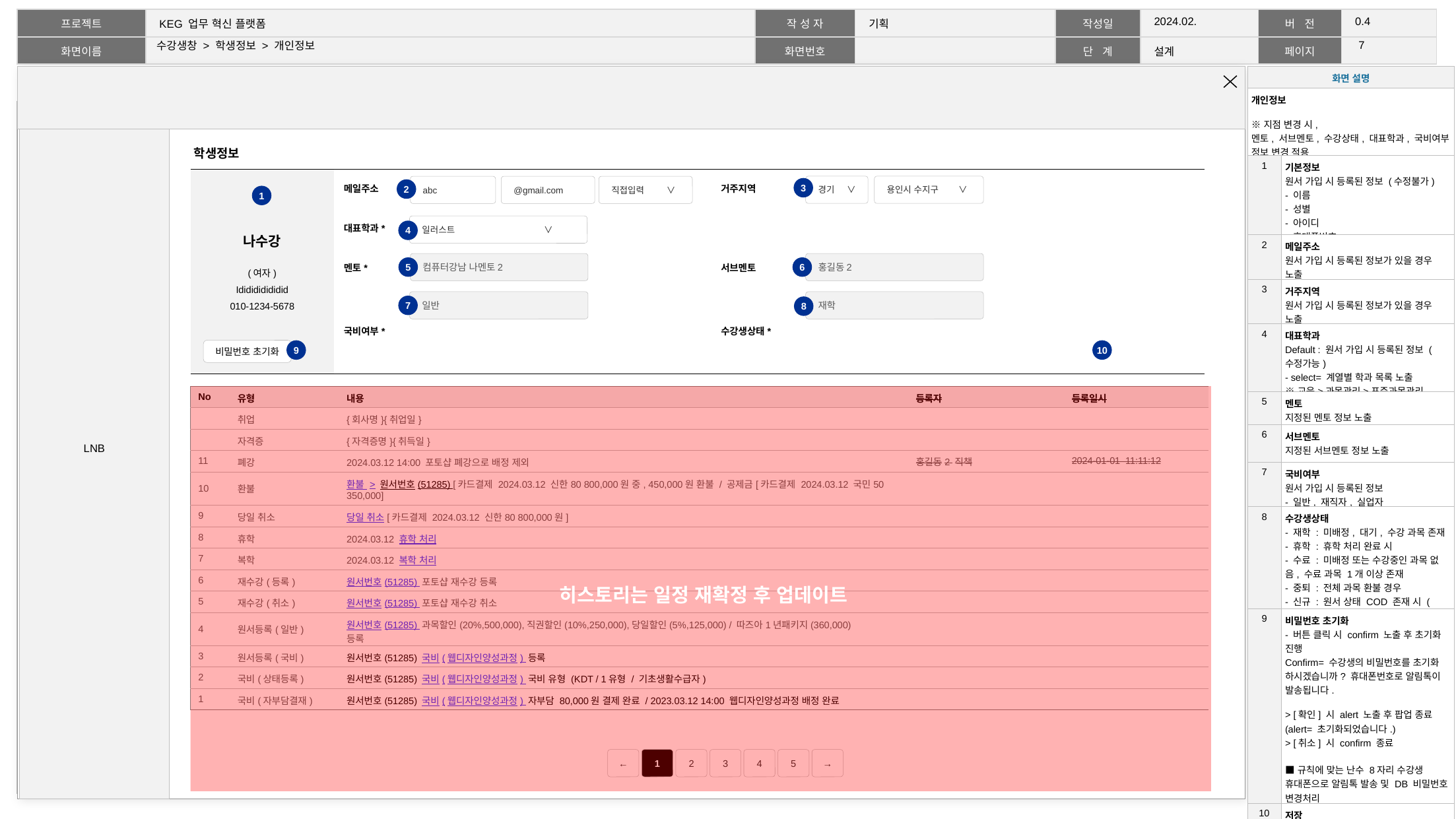

7

# 수강생창 > 학생정보 > 개인정보
| 화면 설명 |  |
| --- | --- |
| 개인정보 ※지점 변경 시, 멘토, 서브멘토, 수강상태, 대표학과, 국비여부 정보 변경 적용 |  |
| 1 | 기본정보 원서 가입 시 등록된 정보 (수정불가) - 이름 - 성별 - 아이디 - 휴대폰번호 |
| 2 | 메일주소 원서 가입 시 등록된 정보가 있을 경우 노출 |
| 3 | 거주지역 원서 가입 시 등록된 정보가 있을 경우 노출 |
| 4 | 대표학과 Default : 원서 가입 시 등록된 정보 (수정가능) - select= 계열별 학과 목록 노출 ※교육>과목관리>표준과목관리 |
| 5 | 멘토 지정된 멘토 정보 노출 |
| 6 | 서브멘토 지정된 서브멘토 정보 노출 |
| 7 | 국비여부 원서 가입 시 등록된 정보 - 일반, 재직자, 실업자 |
| 8 | 수강생상태 - 재학 : 미배정, 대기, 수강 과목 존재 - 휴학 : 휴학 처리 완료 시 - 수료 : 미배정 또는 수강중인 과목 없음, 수료 과목 1개 이상 존재 - 중퇴 : 전체 과목 환불 경우 - 신규 : 원서 상태 COD 존재 시 (원서가 1개 일 때만 존재) |
| 9 | 비밀번호 초기화 - 버튼 클릭 시 confirm 노출 후 초기화 진행 Confirm= 수강생의 비밀번호를 초기화 하시겠습니까? 휴대폰번호로 알림톡이 발송됩니다. > [확인] 시 alert 노출 후 팝업 종료 (alert= 초기화되었습니다.) > [취소] 시 confirm 종료 ■규칙에 맞는 난수 8자리 수강생 휴대폰으로 알림톡 발송 및 DB 비밀번호 변경처리 - 비밀번호규칙 : 8~20자 영문 대소문자, 숫자, 특수문자 중 2개 이상 조합 |
| 10 | 저장 - 버튼 클릭 시 confirm 노출 후 저장 진행 Confirm= 저장하시겠습니까? > [확인] 시 alert 노출 후 팝업 종료 (alert= 저장되었습니다.) > [취소] 시 confirm 종료 |
학생정보
| 나수강 (여자) Ididididididid 010-1234-5678 | 메일주소 |  | 거주지역 |  |
| --- | --- | --- | --- | --- |
|  | 대표학과\* |  |  |  |
|  | 멘토\* |  | 서브멘토 |  |
|  | 국비여부\* |  | 수강생상태\* |  |
경기     ∨
용인시 수지구        ∨
abc
@gmail.com
직접입력         ∨
3
2
1
일러스트                                    ∨
4
컴퓨터강남 나멘토2
홍길동2
5
6
일반
재학
7
8
비밀번호 초기화
저장
9
10
히스토리는 일정 재확정 후 업데이트
| No | 유형 | 내용 | 등록자 | 등록일시 |
| --- | --- | --- | --- | --- |
|  | 취업 | {회사명}{취업일} |  |  |
|  | 자격증 | {자격증명}{취득일} |  |  |
| 11 | 폐강 | 2024.03.12 14:00 포토샵 폐강으로 배정 제외 | 홍길동2 직책 | 2024-01-01 11:11:12 |
| 10 | 환불 | 환불 > 원서번호(51285) [카드결제 2024.03.12 신한80 800,000원 중, 450,000원 환불 / 공제금[카드결제 2024.03.12 국민50 350,000] |  |  |
| 9 | 당일 취소 | 당일 취소[카드결제 2024.03.12 신한80 800,000원] |  |  |
| 8 | 휴학 | 2024.03.12 휴학 처리 |  |  |
| 7 | 복학 | 2024.03.12 복학 처리 |  |  |
| 6 | 재수강(등록) | 원서번호(51285) 포토샵 재수강 등록 |  |  |
| 5 | 재수강(취소) | 원서번호(51285) 포토샵 재수강 취소 |  |  |
| 4 | 원서등록(일반) | 원서번호(51285) 과목할인(20%,500,000),직권할인(10%,250,000),당일할인(5%,125,000) / 따즈아1년패키지(360,000) 등록 |  |  |
| 3 | 원서등록(국비) | 원서번호(51285) 국비(웹디자인양성과정) 등록 |  |  |
| 2 | 국비(상태등록) | 원서번호(51285) 국비(웹디자인양성과정) 국비 유형 (KDT / 1유형 / 기초생활수급자) |  |  |
| 1 | 국비(자부담결재) | 원서번호(51285) 국비(웹디자인양성과정) 자부담 80,000원 결제 완료 / 2023.03.12 14:00 웹디자인양성과정 배정 완료 |  |  |
←
1
2
3
4
5
→